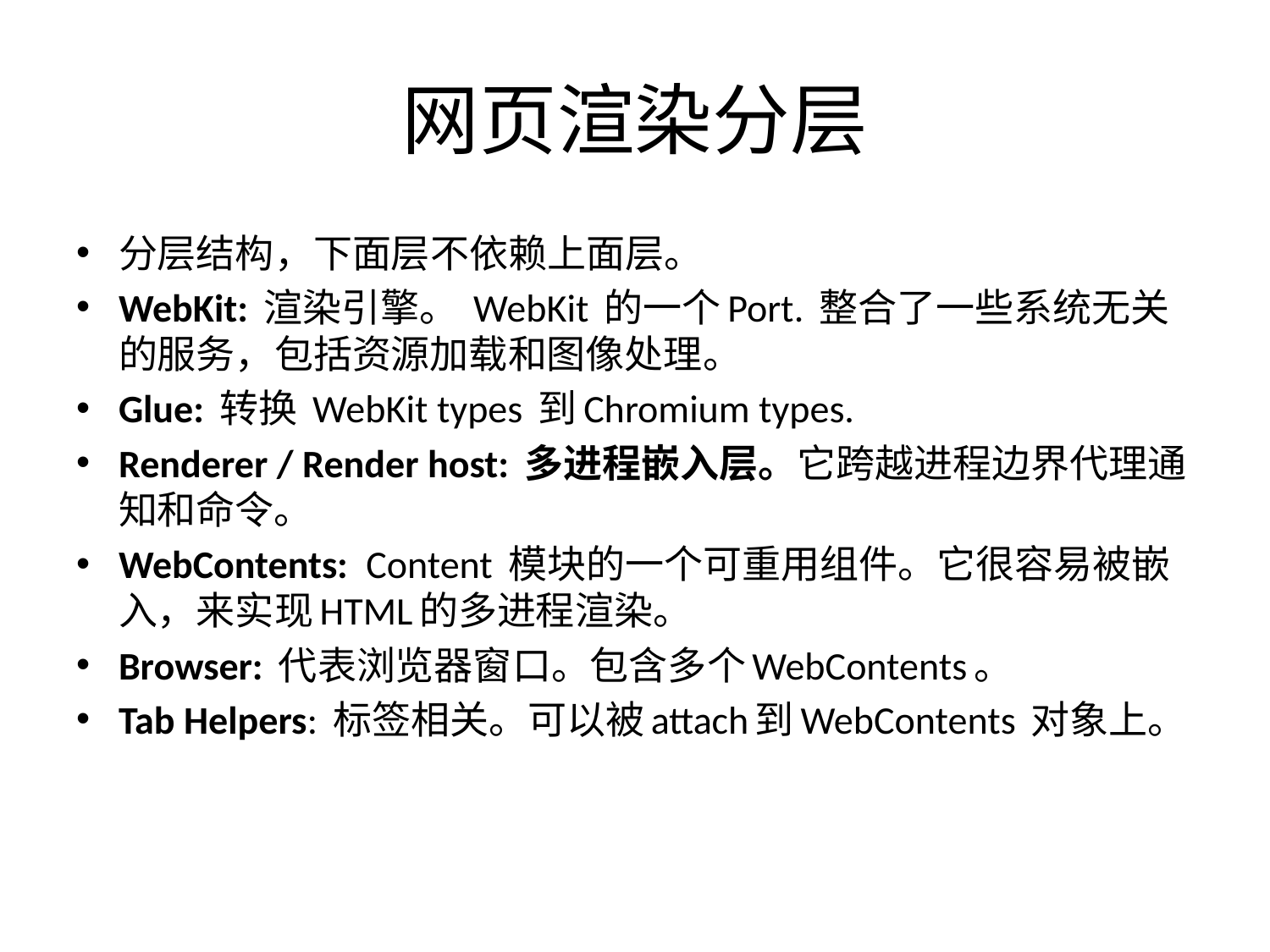

# 网页渲染分层
分层结构，下面层不依赖上面层。
WebKit: 渲染引擎。 WebKit 的一个Port. 整合了一些系统无关的服务，包括资源加载和图像处理。
Glue: 转换 WebKit types 到Chromium types.
Renderer / Render host: 多进程嵌入层。它跨越进程边界代理通知和命令。
WebContents:  Content 模块的一个可重用组件。它很容易被嵌入，来实现HTML的多进程渲染。
Browser: 代表浏览器窗口。包含多个WebContents。
Tab Helpers: 标签相关。可以被attach到WebContents 对象上。